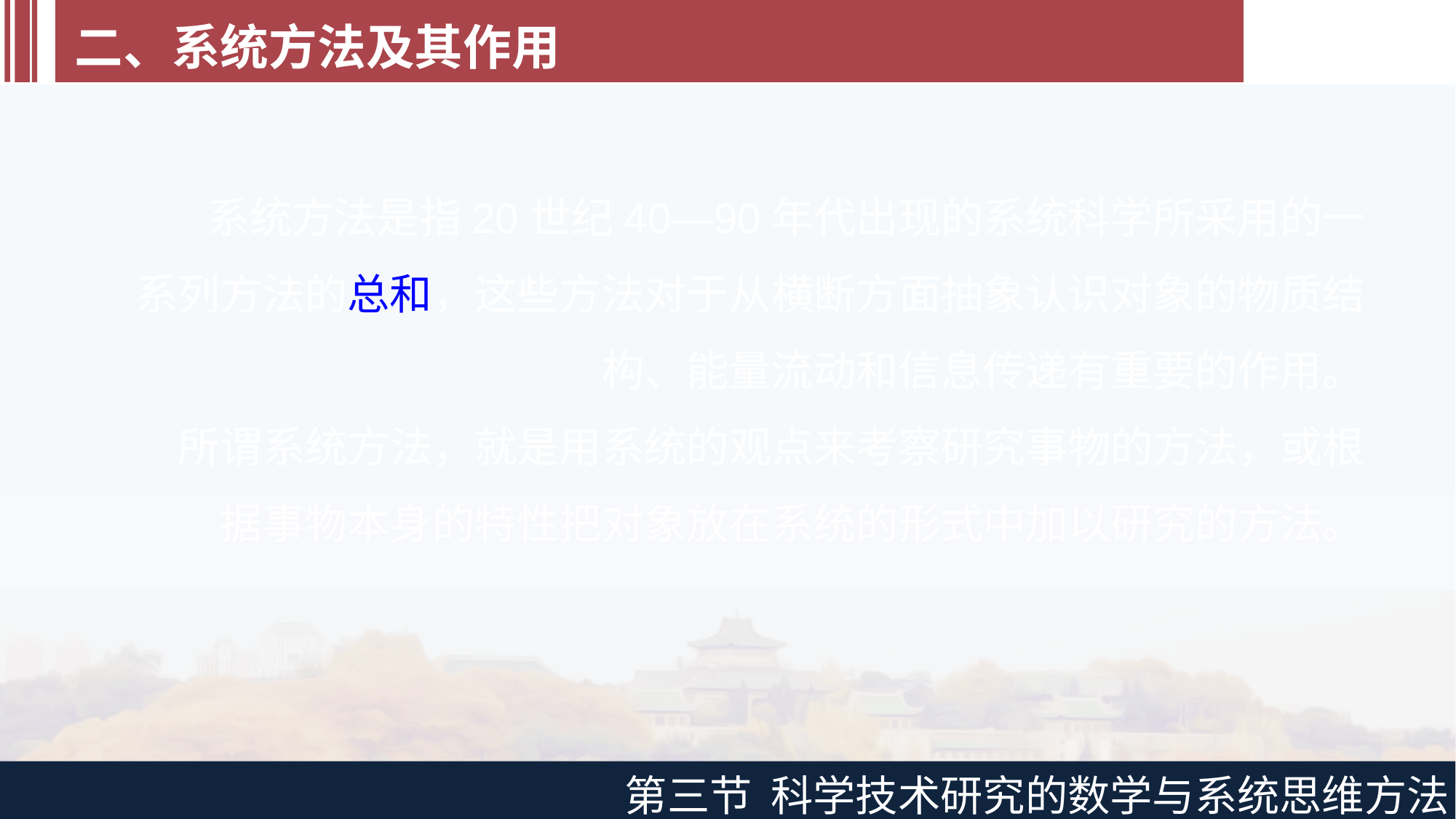

二、系统方法及其作用
系统方法是指20世纪40—90年代出现的系统科学所采用的一系列方法的总和，这些方法对于从横断方面抽象认识对象的物质结构、能量流动和信息传递有重要的作用。
所谓系统方法，就是用系统的观点来考察研究事物的方法，或根据事物本身的特性把对象放在系统的形式中加以研究的方法。

第三节  科学技术研究的数学与系统思维方法